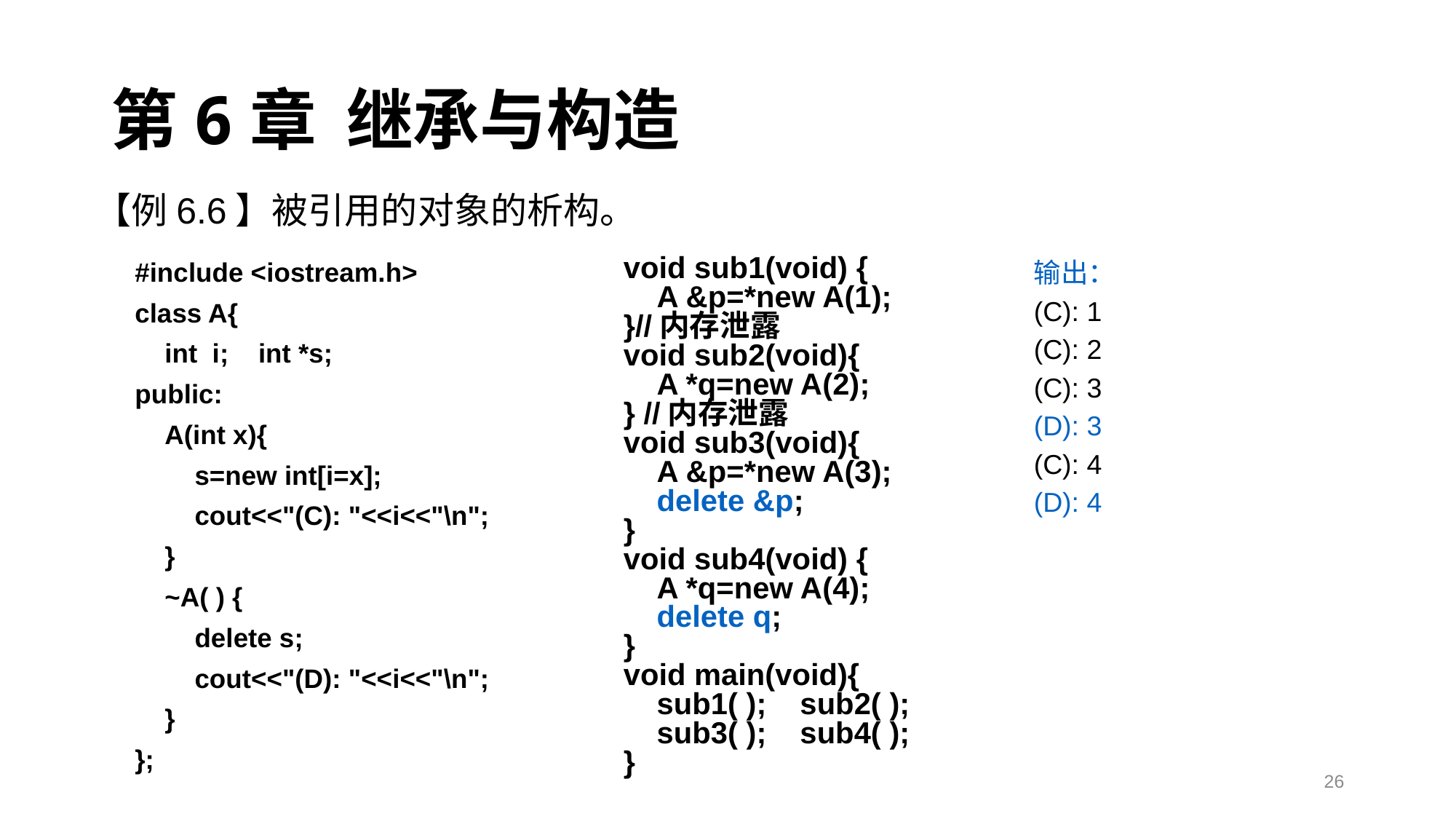

# 第6章  继承与构造
【例6.6】被引用的对象的析构。
void sub1(void) {
    A &p=*new A(1);
}//内存泄露
void sub2(void){
    A *q=new A(2);
} //内存泄露
void sub3(void){
    A &p=*new A(3);
    delete &p;
}
void sub4(void) {
    A *q=new A(4);
    delete q;
}
void main(void){
    sub1( );    sub2( );
    sub3( );    sub4( );
}
输出：
(C): 1
(C): 2
(C): 3
(D): 3
(C): 4
(D): 4
#include <iostream.h>
class A{
    int  i;    int *s;
public:
    A(int x){
        s=new int[i=x];
        cout<<"(C): "<<i<<"\n";
    }
    ~A( ) {
        delete s;
        cout<<"(D): "<<i<<"\n";
    }
};
26